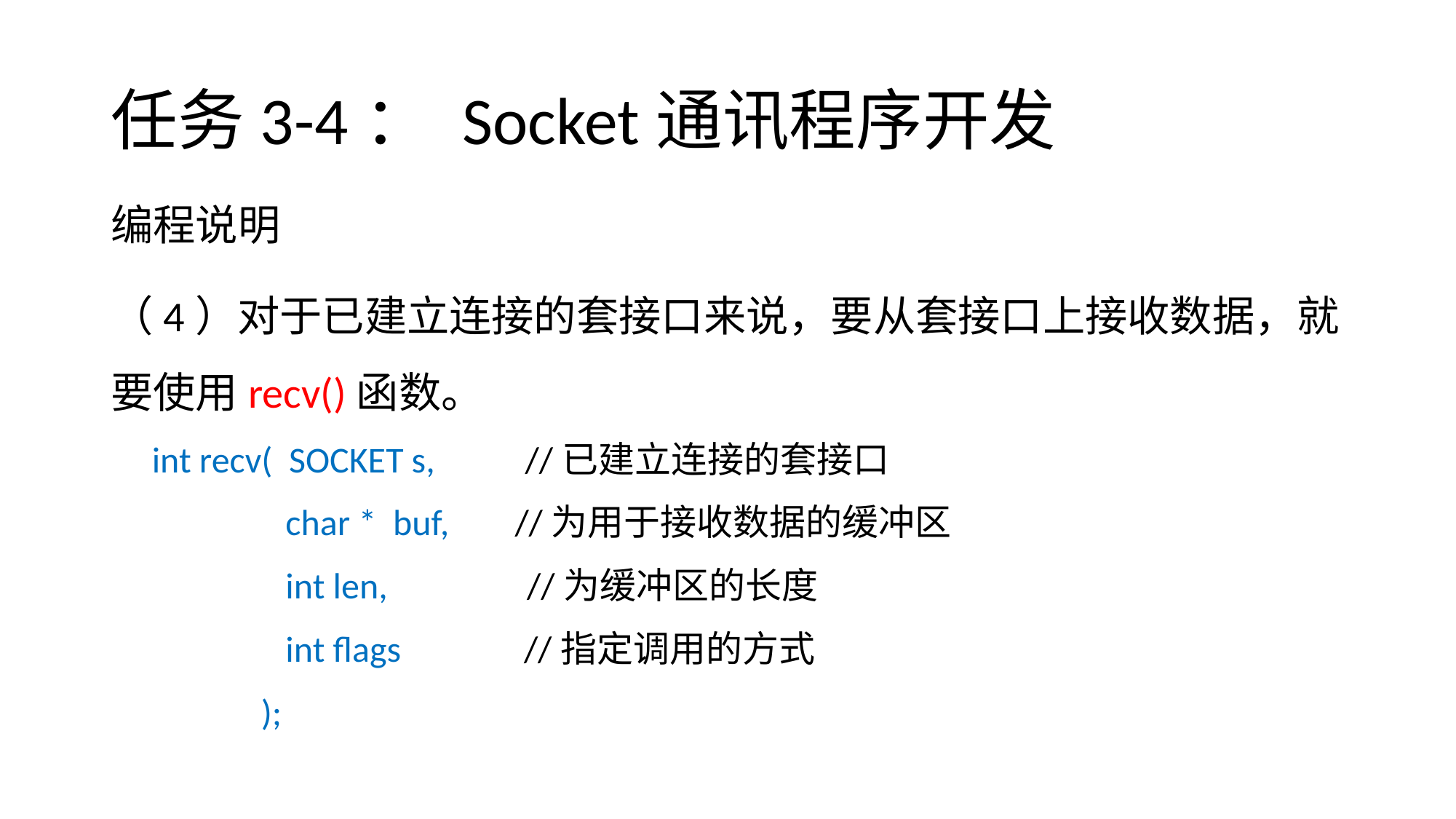

# 任务3-4： Socket通讯程序开发
编程说明
（4）对于已建立连接的套接口来说，要从套接口上接收数据，就要使用recv()函数。
     int recv(  SOCKET s,           //已建立连接的套接口
	        char *  buf,        //为用于接收数据的缓冲区
	        int len,                 //为缓冲区的长度
	        int flags               //指定调用的方式
	     );